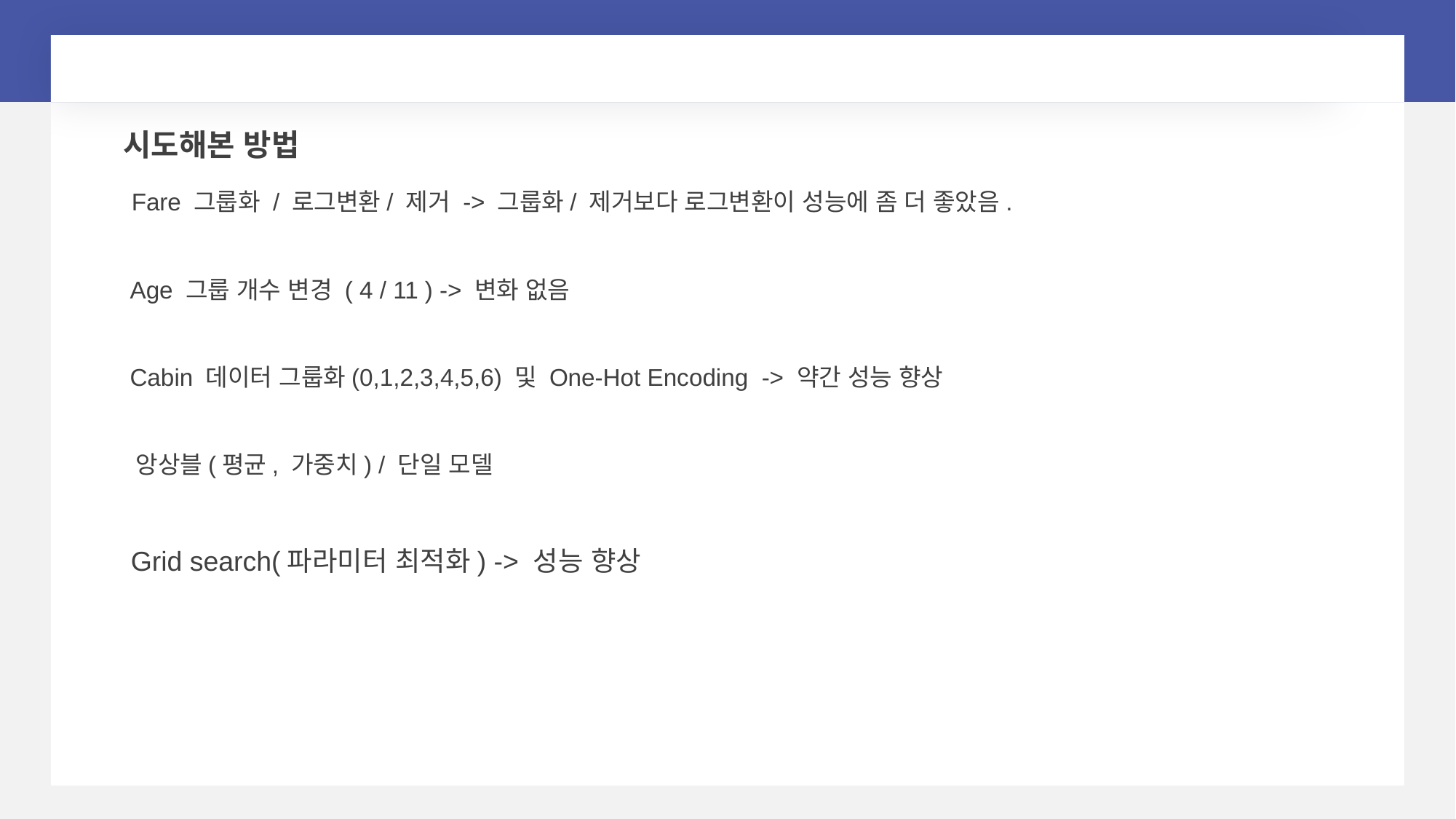

시도해본 방법
 Fare 그룹화 / 로그변환/ 제거 -> 그룹화/ 제거보다 로그변환이 성능에 좀 더 좋았음.

 Age 그룹 개수 변경 ( 4 / 11 ) -> 변화 없음

 Cabin 데이터 그룹화(0,1,2,3,4,5,6) 및 One-Hot Encoding  -> 약간 성능 향상

 앙상블(평균, 가중치) / 단일 모델

 Grid search(파라미터 최적화) -> 성능 향상